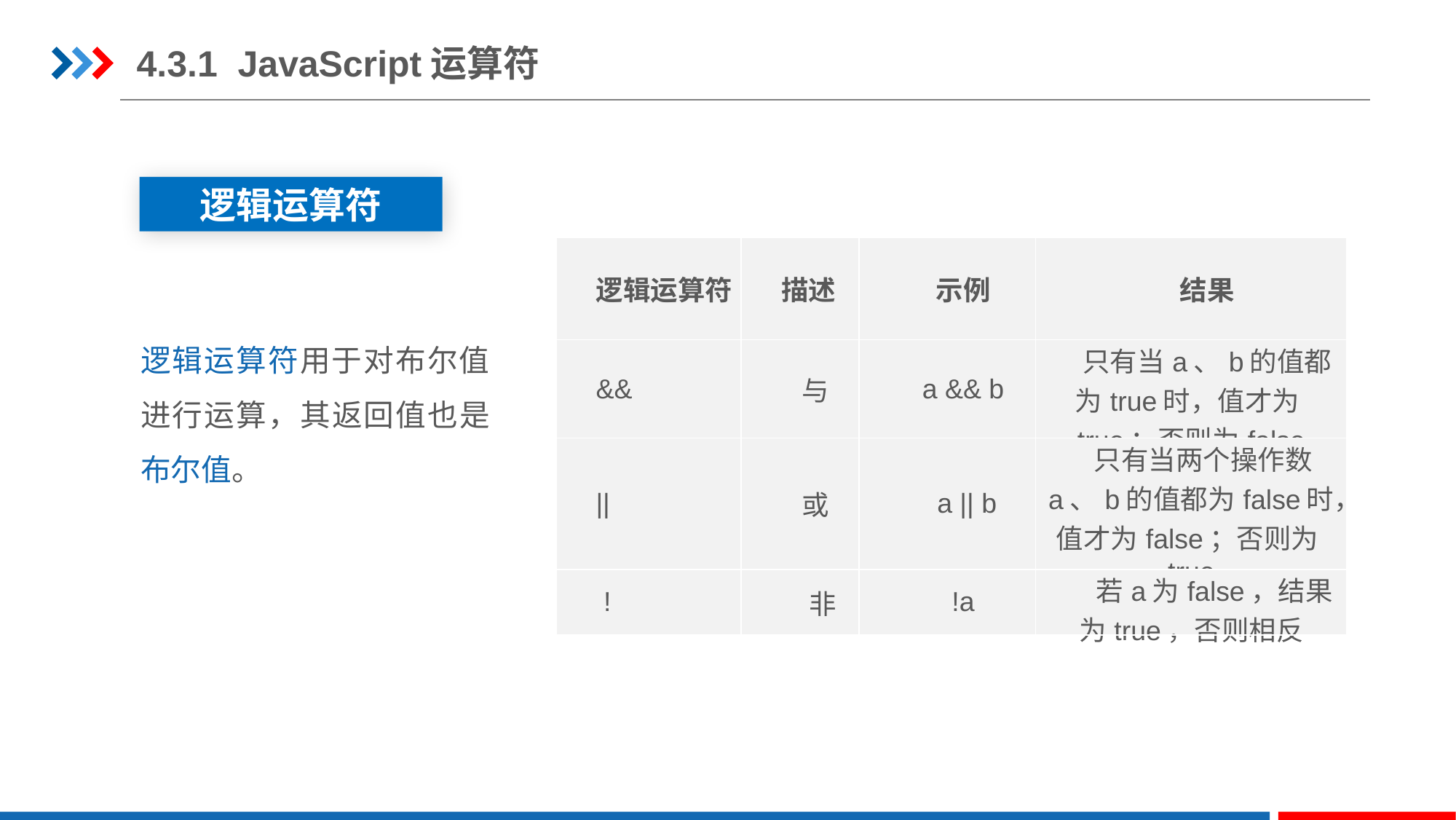

4.3.1  JavaScript运算符
逻辑运算符
| 逻辑运算符 | 描述 | 示例 | 结果 |
| --- | --- | --- | --- |
| && | 与 | a && b | 只有当a、b的值都为true时，值才为true；否则为false |
| || | 或 | a || b | 只有当两个操作数a、b的值都为false时，值才为false；否则为true |
| ! | 非 | !a | 若a为false，结果为true，否则相反 |
逻辑运算符用于对布尔值进行运算，其返回值也是布尔值。